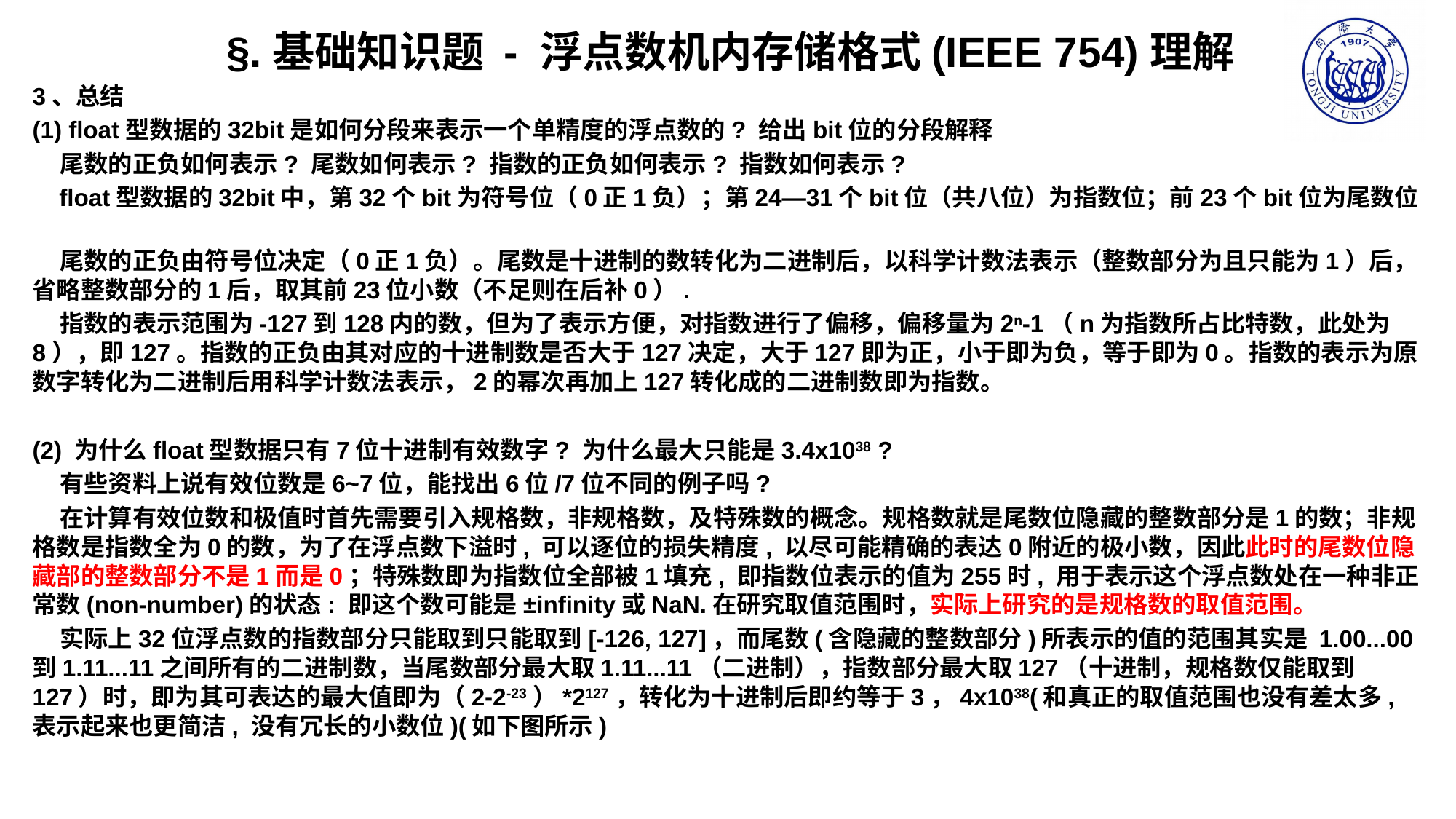

§.基础知识题 - 浮点数机内存储格式(IEEE 754)理解
3、总结
(1) float型数据的32bit是如何分段来表示一个单精度的浮点数的? 给出bit位的分段解释
    尾数的正负如何表示? 尾数如何表示? 指数的正负如何表示? 指数如何表示?
    float型数据的32bit中，第32个bit为符号位（0正1负）；第24—31个bit位（共八位）为指数位；前23个bit位为尾数位
    尾数的正负由符号位决定（0正1负）。尾数是十进制的数转化为二进制后，以科学计数法表示（整数部分为且只能为1）后，省略整数部分的1后，取其前23位小数（不足则在后补0）.
    指数的表示范围为-127到128内的数，但为了表示方便，对指数进行了偏移，偏移量为2n-1（n为指数所占比特数，此处为8），即127。指数的正负由其对应的十进制数是否大于127决定，大于127即为正，小于即为负，等于即为0。指数的表示为原数字转化为二进制后用科学计数法表示，2的幂次再加上127转化成的二进制数即为指数。

(2) 为什么float型数据只有7位十进制有效数字? 为什么最大只能是3.4x1038 ?
    有些资料上说有效位数是6~7位，能找出6位/7位不同的例子吗?
    在计算有效位数和极值时首先需要引入规格数，非规格数，及特殊数的概念。规格数就是尾数位隐藏的整数部分是1的数；非规格数是指数全为0的数，为了在浮点数下溢时, 可以逐位的损失精度, 以尽可能精确的表达0附近的极小数，因此此时的尾数位隐藏部的整数部分不是1而是0；特殊数即为指数位全部被1填充, 即指数位表示的值为255时, 用于表示这个浮点数处在一种非正常数(non-number)的状态: 即这个数可能是±infinity或NaN.在研究取值范围时，实际上研究的是规格数的取值范围。
    实际上32位浮点数的指数部分只能取到只能取到[-126, 127]，而尾数(含隐藏的整数部分)所表示的值的范围其实是 1.00...00到1.11...11之间所有的二进制数，当尾数部分最大取1.11...11（二进制），指数部分最大取127（十进制，规格数仅能取到127）时，即为其可表达的最大值即为（2-2-23）*2127，转化为十进制后即约等于3，4x1038(和真正的取值范围也没有差太多, 表示起来也更简洁, 没有冗长的小数位)(如下图所示)